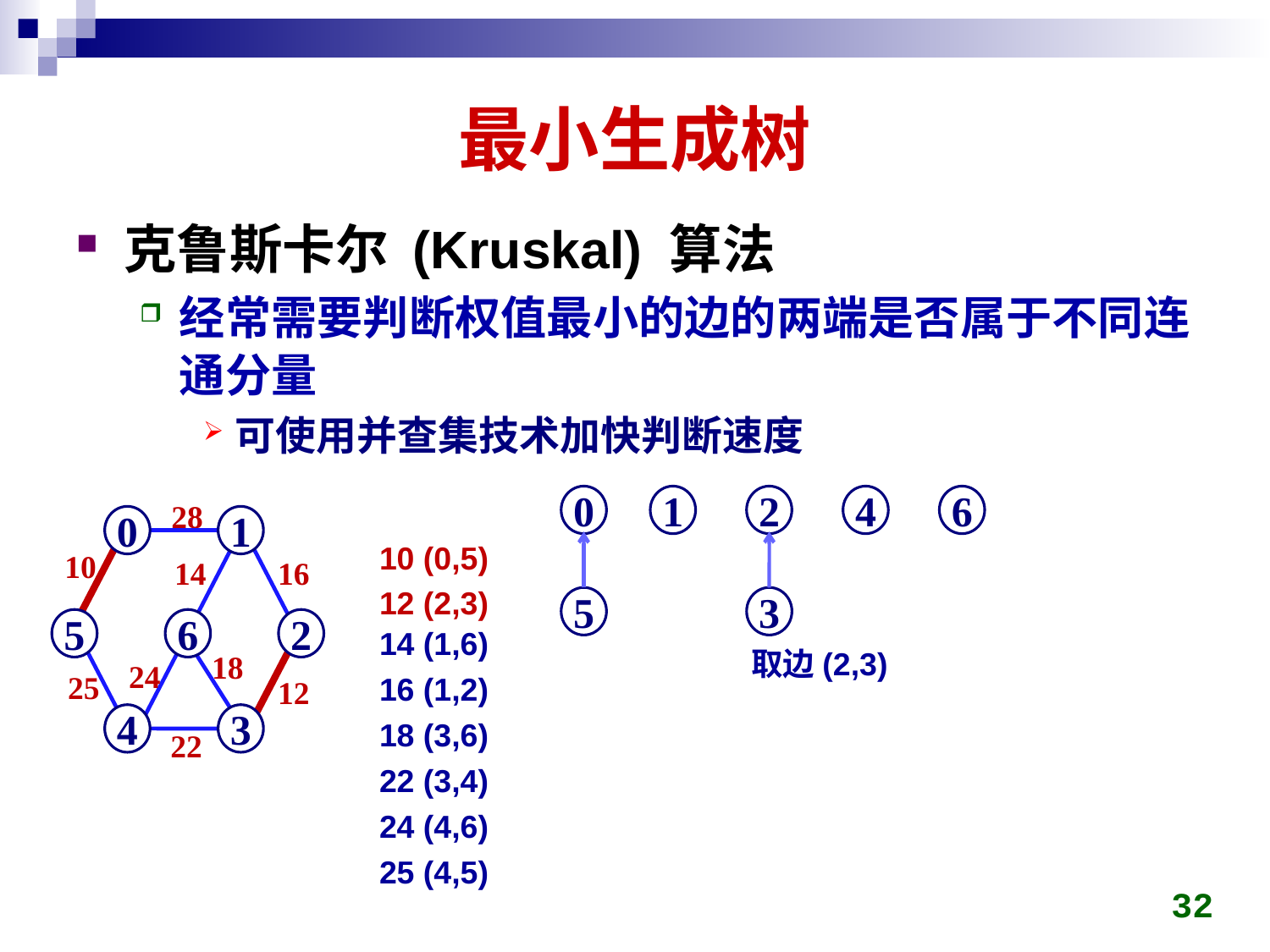

# 最小生成树
克鲁斯卡尔 (Kruskal) 算法
经常需要判断权值最小的边的两端是否属于不同连通分量
可使用并查集技术加快判断速度
0
1
2
4
6
5
3
28
0
1

10
14
16
5
6
2
18

24
25
12
4
3
22

10 (0,5)
12 (2,3)
14 (1,6)
取边(2,3)
16 (1,2)
18 (3,6)
22 (3,4)
24 (4,6)
25 (4,5)
32